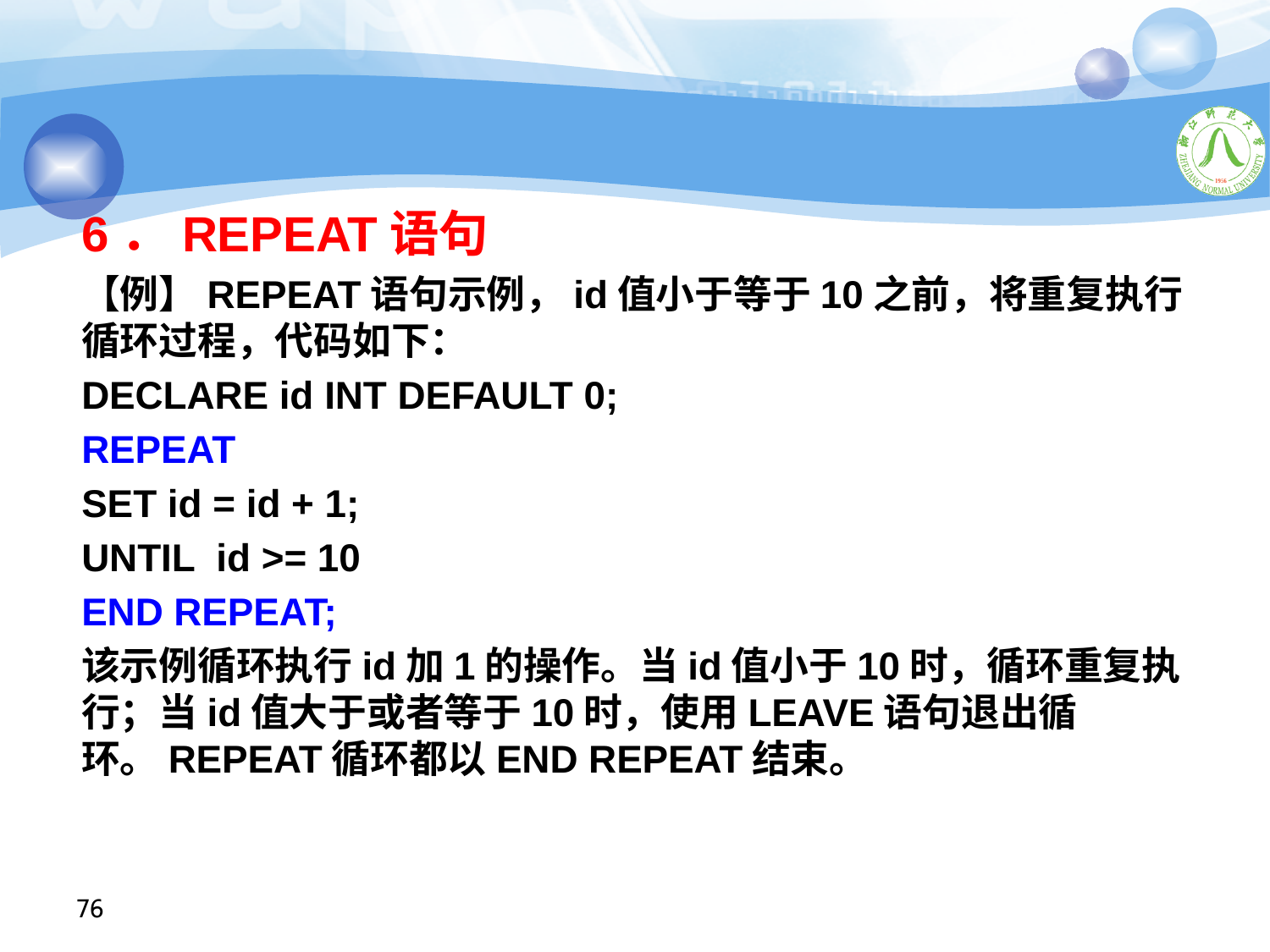

#
6．REPEAT语句
【例】REPEAT语句示例，id值小于等于10之前，将重复执行循环过程，代码如下：
DECLARE id INT DEFAULT 0;
REPEAT
SET id = id + 1;
UNTIL  id >= 10
END REPEAT;
该示例循环执行id加1的操作。当id值小于10时，循环重复执行；当id值大于或者等于10时，使用LEAVE语句退出循环。REPEAT循环都以END REPEAT结束。
76